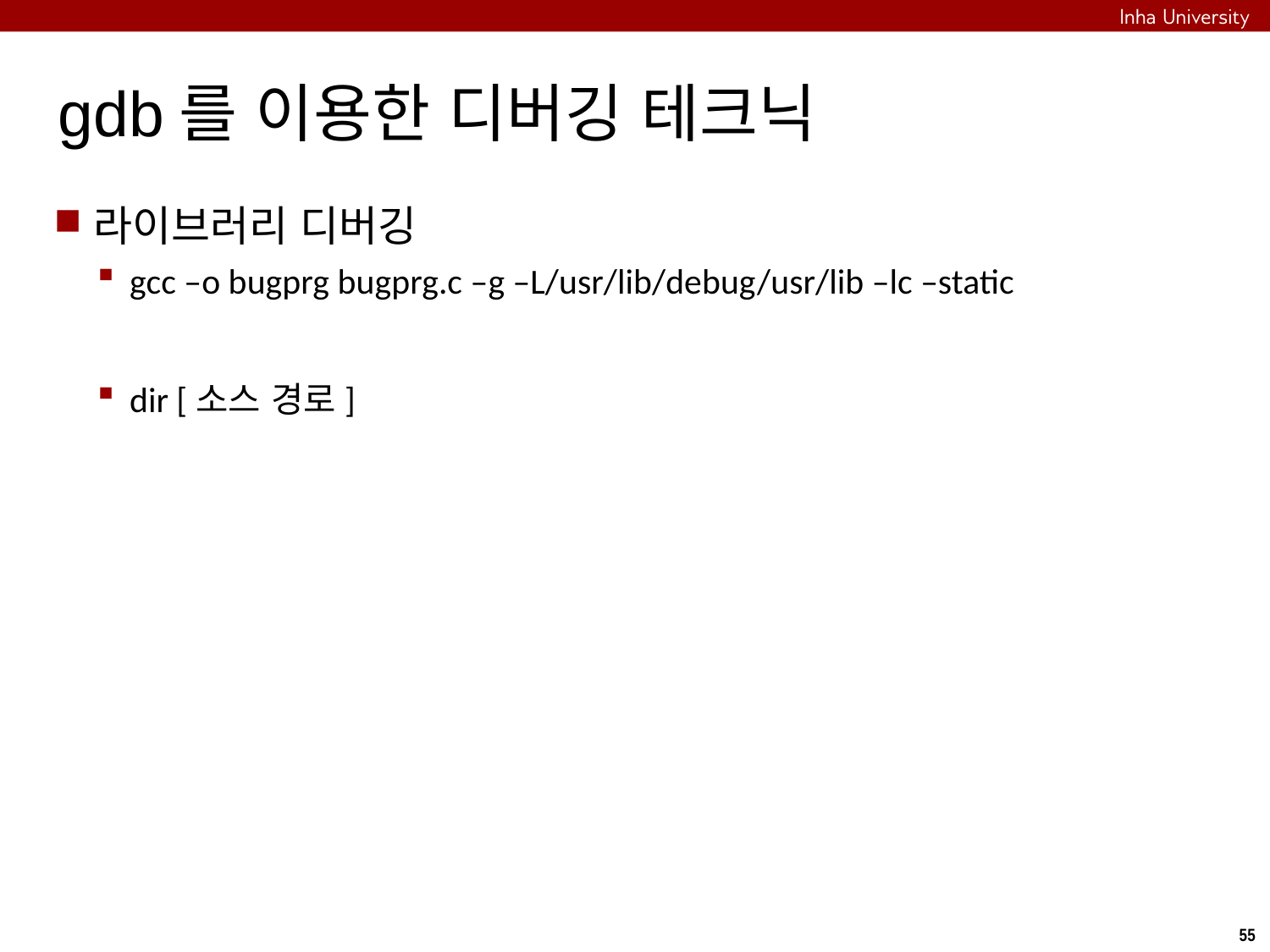

Inha University
# gdb를 이용한 디버깅 테크닉
라이브러리 디버깅
gcc –o bugprg bugprg.c –g –L/usr/lib/debug/usr/lib –lc –static

dir [소스 경로]